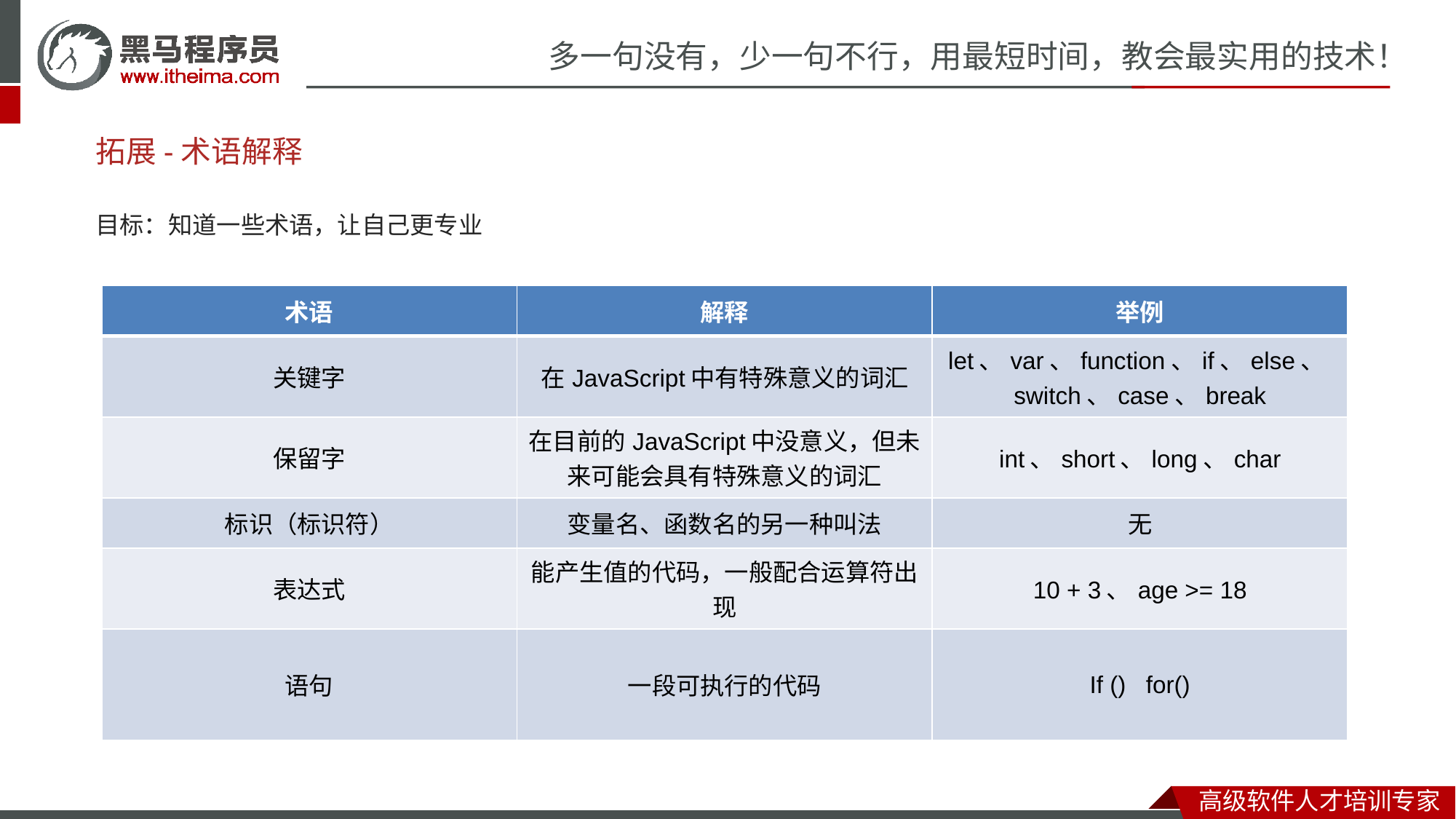

# 拓展-术语解释
目标：知道一些术语，让自己更专业

| 术语 | 解释 | 举例 |
| --- | --- | --- |
| 关键字 | 在JavaScript中有特殊意义的词汇 | let、var、function、if、else、switch、case、break |
| 保留字 | 在目前的JavaScript中没意义，但未来可能会具有特殊意义的词汇 | int、short、long、char |
| 标识（标识符） | 变量名、函数名的另一种叫法 | 无 |
| 表达式 | 能产生值的代码，一般配合运算符出现 | 10 + 3、age >= 18 |
| 语句 | 一段可执行的代码 | If () for() |